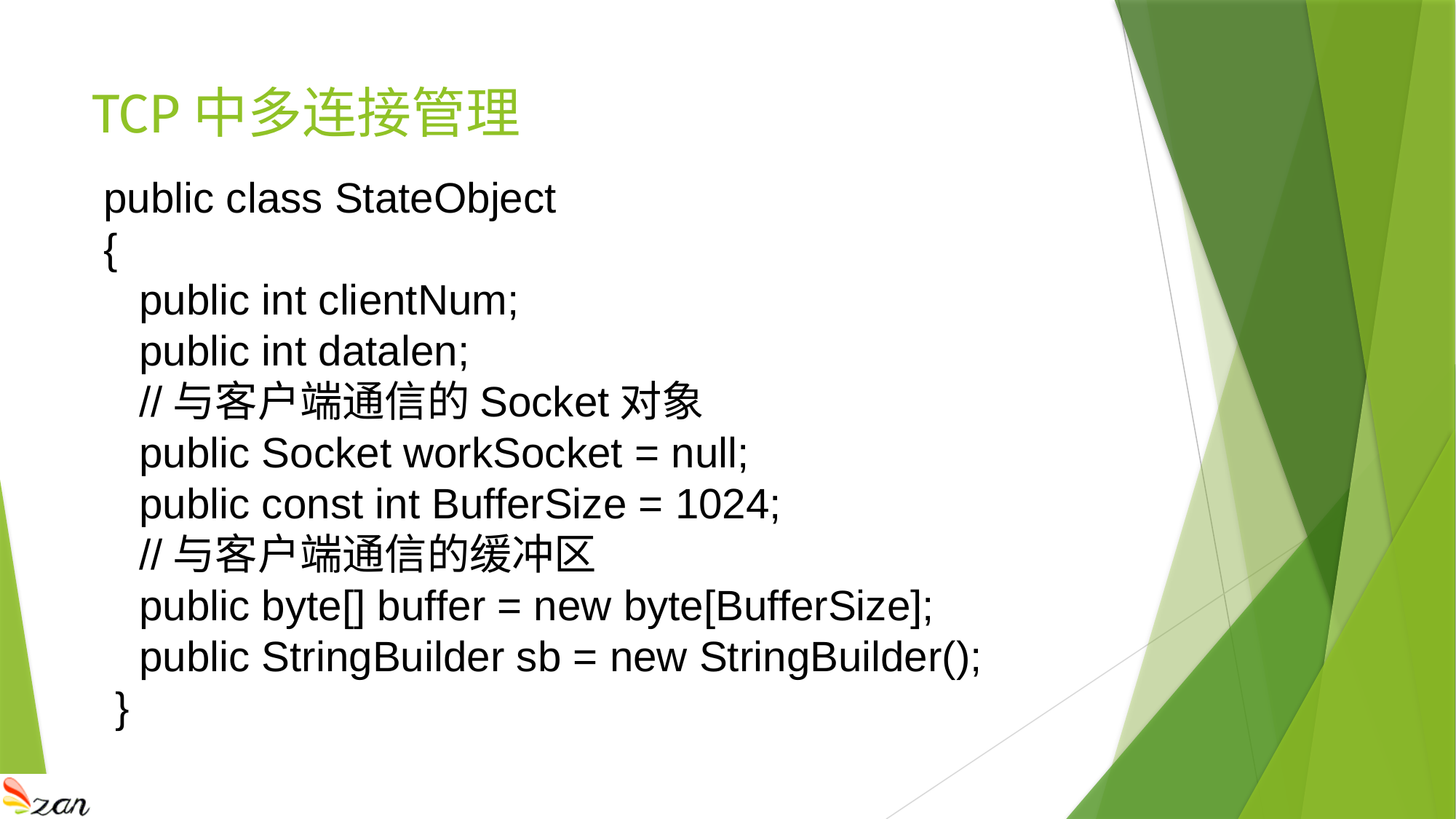

# TCP中多连接管理
 public class StateObject
 {
    public int clientNum;
    public int datalen;
    //与客户端通信的Socket对象
    public Socket workSocket = null;
    public const int BufferSize = 1024;
    //与客户端通信的缓冲区
    public byte[] buffer = new byte[BufferSize];
    public StringBuilder sb = new StringBuilder();
  }